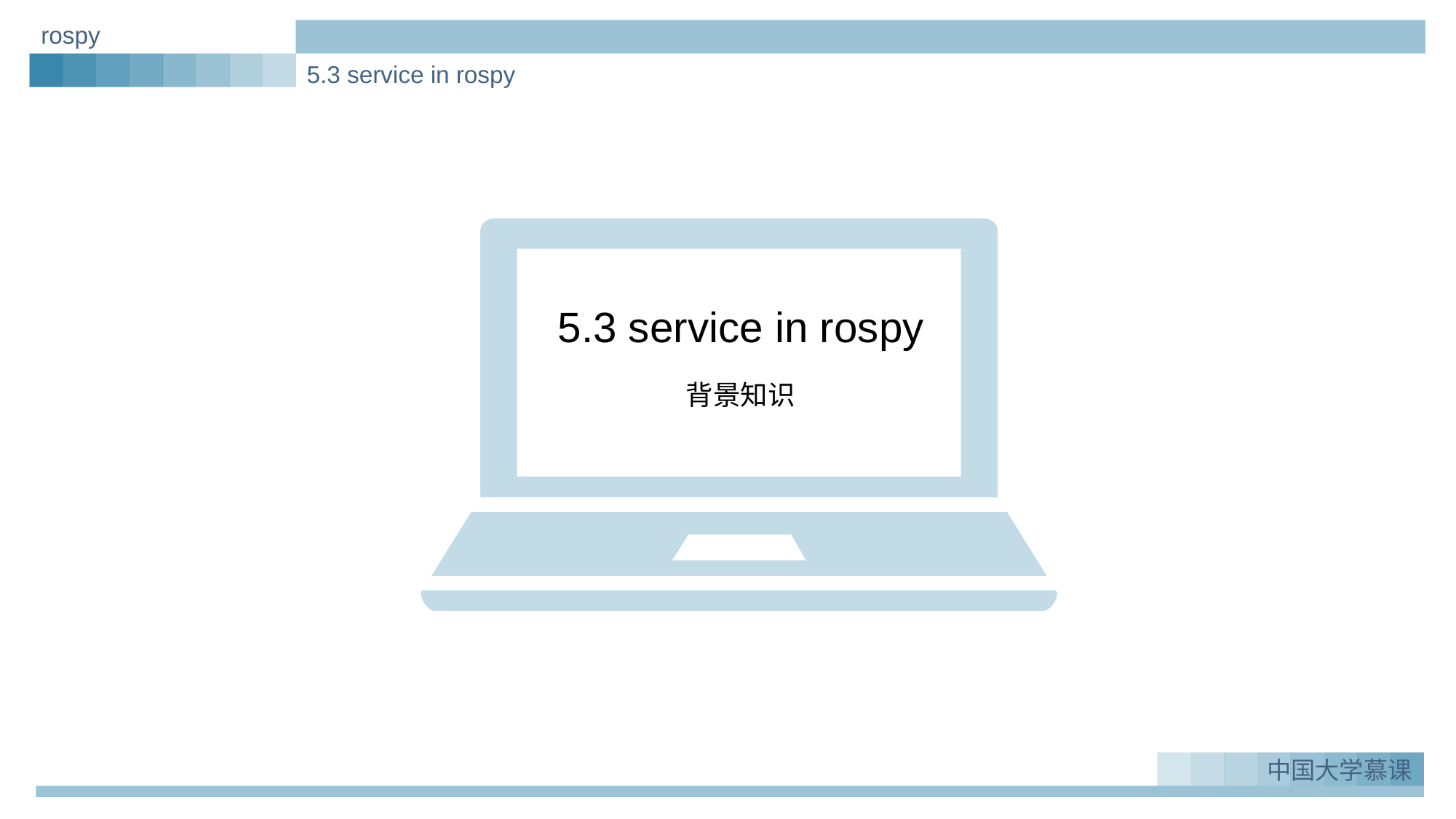

rospy
5.3 service in rospy

5.3 service in rospy
背景知识
中国大学慕课